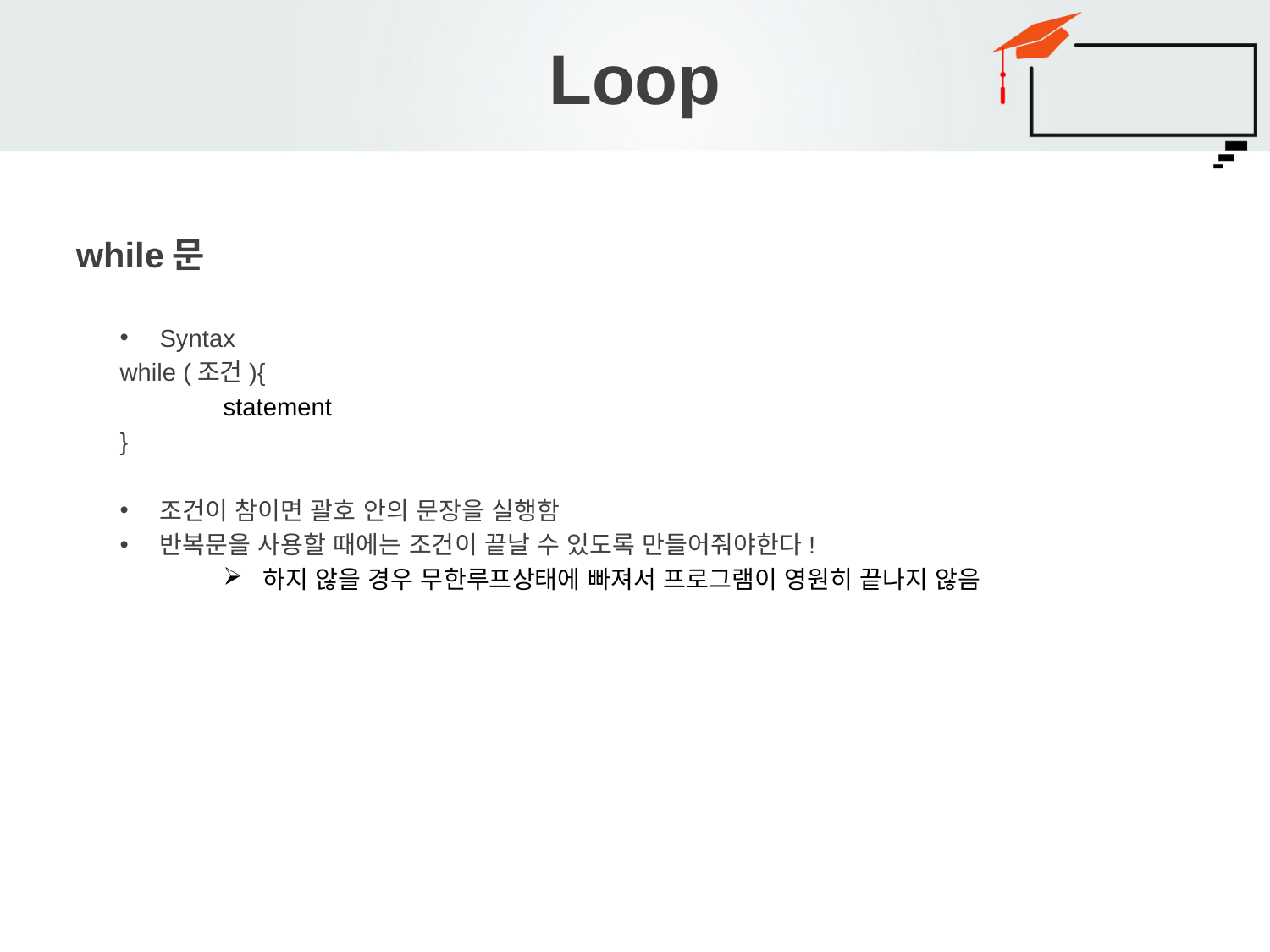

# Loop
while문
Syntax
while (조건){
statement
}

조건이 참이면 괄호 안의 문장을 실행함
반복문을 사용할 때에는 조건이 끝날 수 있도록 만들어줘야한다!
하지 않을 경우 무한루프상태에 빠져서 프로그램이 영원히 끝나지 않음